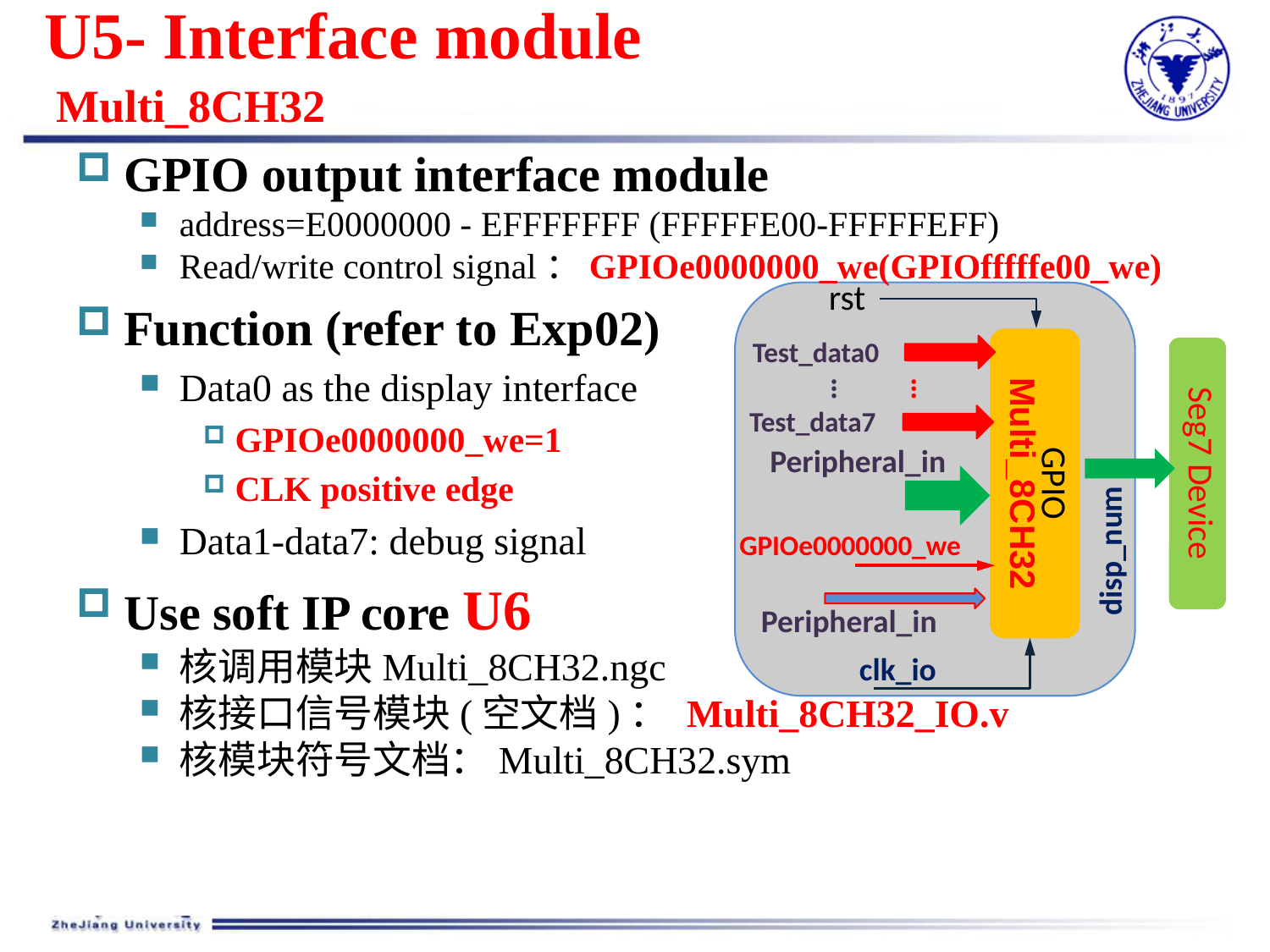

# U5- Interface module			    	   			 		  Multi_8CH32
GPIO output interface module
address=E0000000 - EFFFFFFF (FFFFFE00-FFFFFEFF)
Read/write control signal：GPIOe0000000_we(GPIOfffffe00_we)
Function (refer to Exp02)
Data0 as the display interface
GPIOe0000000_we=1
CLK positive edge
Data1-data7: debug signal
Use soft IP core U6
核调用模块Multi_8CH32.ngc
核接口信号模块(空文档)： Multi_8CH32_IO.v
核模块符号文档：Multi_8CH32.sym

rst

Test_data0
GPIO
Multi_8CH32

Seg7 Device
…
…
Test_data7

Peripheral_in

disp_num
GPIOe0000000_we

Peripheral_in

clk_io